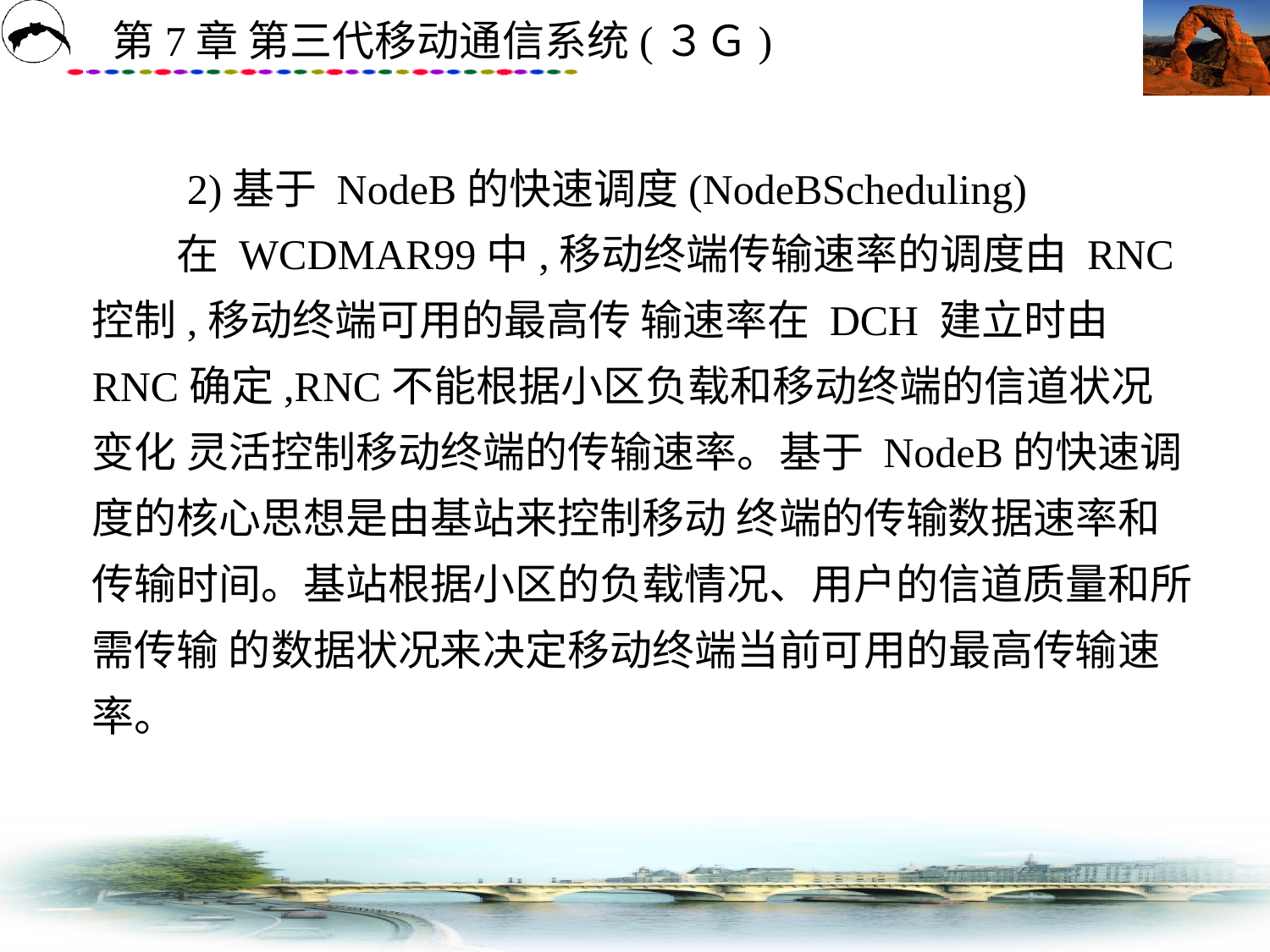

# 2)基于 NodeB的快速调度(NodeBScheduling) 　　在 WCDMAR99中,移动终端传输速率的调度由 RNC控制,移动终端可用的最高传 输速率在 DCH 建立时由 RNC确定,RNC不能根据小区负载和移动终端的信道状况变化 灵活控制移动终端的传输速率。基于 NodeB的快速调度的核心思想是由基站来控制移动 终端的传输数据速率和传输时间。基站根据小区的负载情况、用户的信道质量和所需传输 的数据状况来决定移动终端当前可用的最高传输速率。